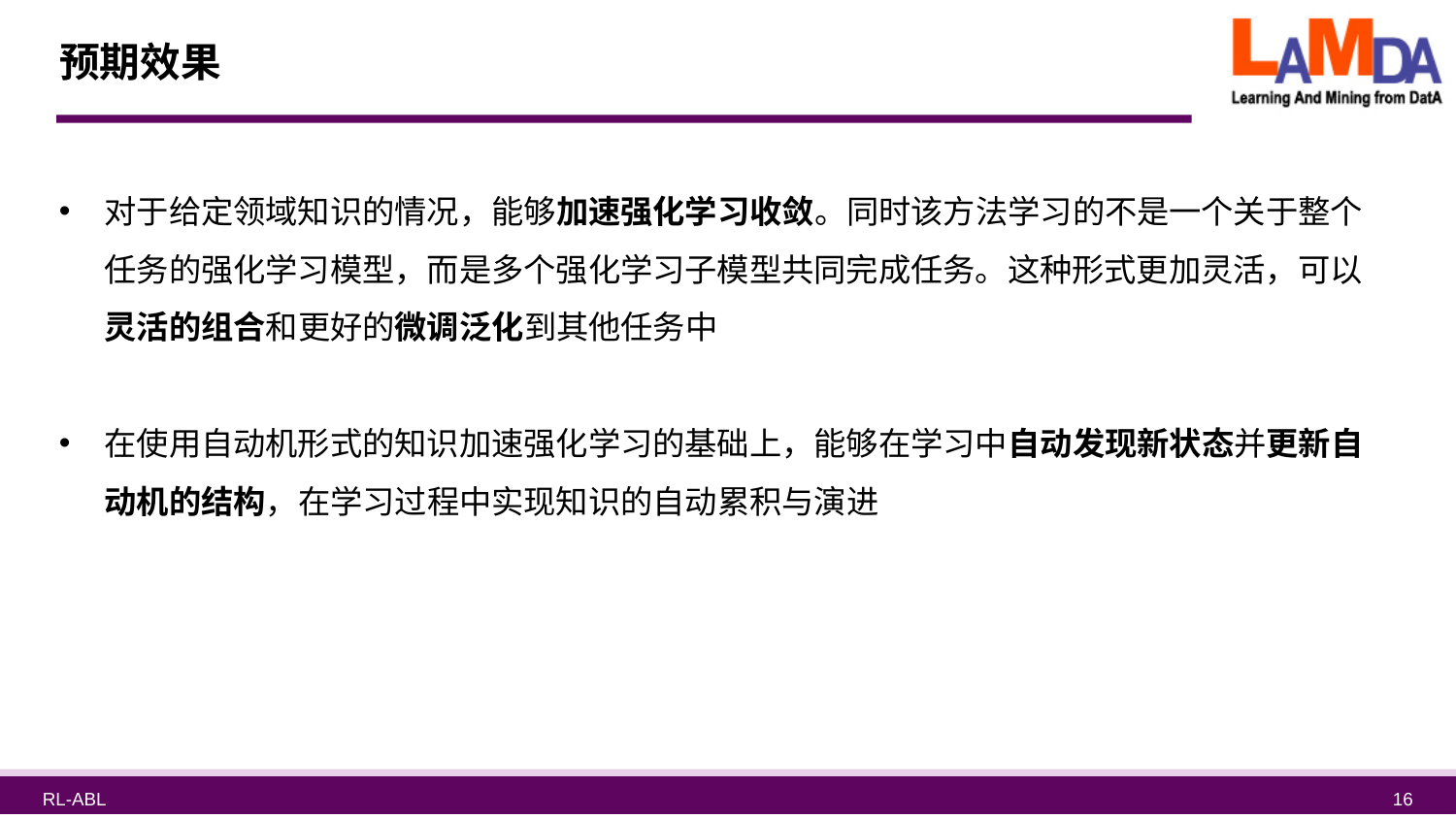

# 预期效果
对于给定领域知识的情况，能够加速强化学习收敛。同时该方法学习的不是一个关于整个任务的强化学习模型，而是多个强化学习子模型共同完成任务。这种形式更加灵活，可以灵活的组合和更好的微调泛化到其他任务中

在使用自动机形式的知识加速强化学习的基础上，能够在学习中自动发现新状态并更新自动机的结构，在学习过程中实现知识的自动累积与演进